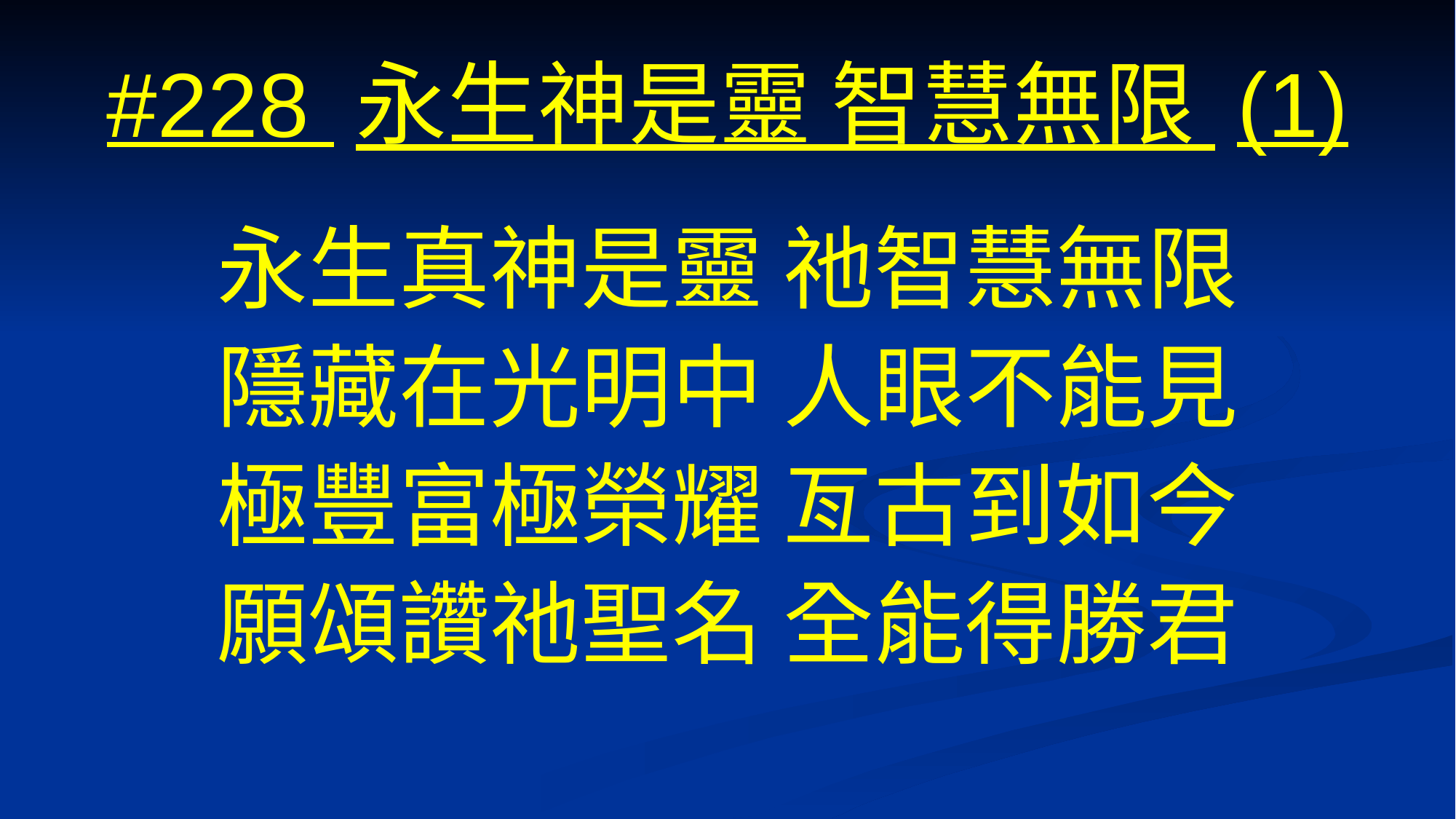

# #228 永生神是靈 智慧無限 (1)
永生真神是靈 祂智慧無限
隱藏在光明中 人眼不能見
極豐富極榮耀 亙古到如今
願頌讚祂聖名 全能得勝君